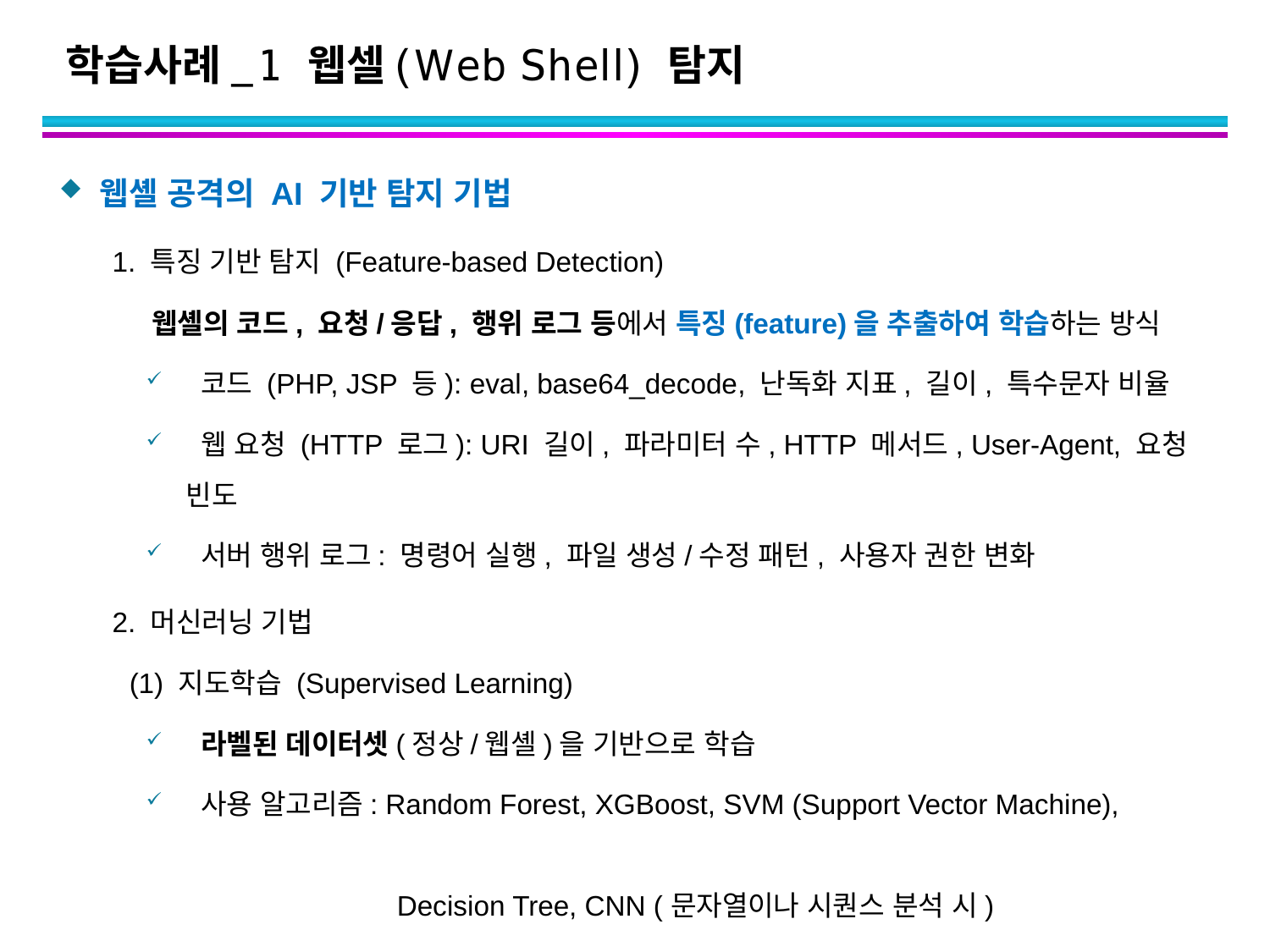

# 학습사례_1 웹셀(Web Shell) 탐지
웹셸 공격의 AI 기반 탐지 기법
      1. 특징 기반 탐지 (Feature-based Detection)
           웹셸의 코드, 요청/응답, 행위 로그 등에서 특징(feature)을 추출하여 학습하는 방식
 코드 (PHP, JSP 등): eval, base64_decode, 난독화 지표, 길이, 특수문자 비율
 웹 요청 (HTTP 로그): URI 길이, 파라미터 수, HTTP 메서드, User-Agent, 요청 빈도
 서버 행위 로그: 명령어 실행, 파일 생성/수정 패턴, 사용자 권한 변화
      2. 머신러닝 기법
         (1) 지도학습 (Supervised Learning)
 라벨된 데이터셋(정상/웹셸)을 기반으로 학습
 사용 알고리즘: Random Forest, XGBoost, SVM (Support Vector Machine),
                           Decision Tree, CNN (문자열이나 시퀀스 분석 시)